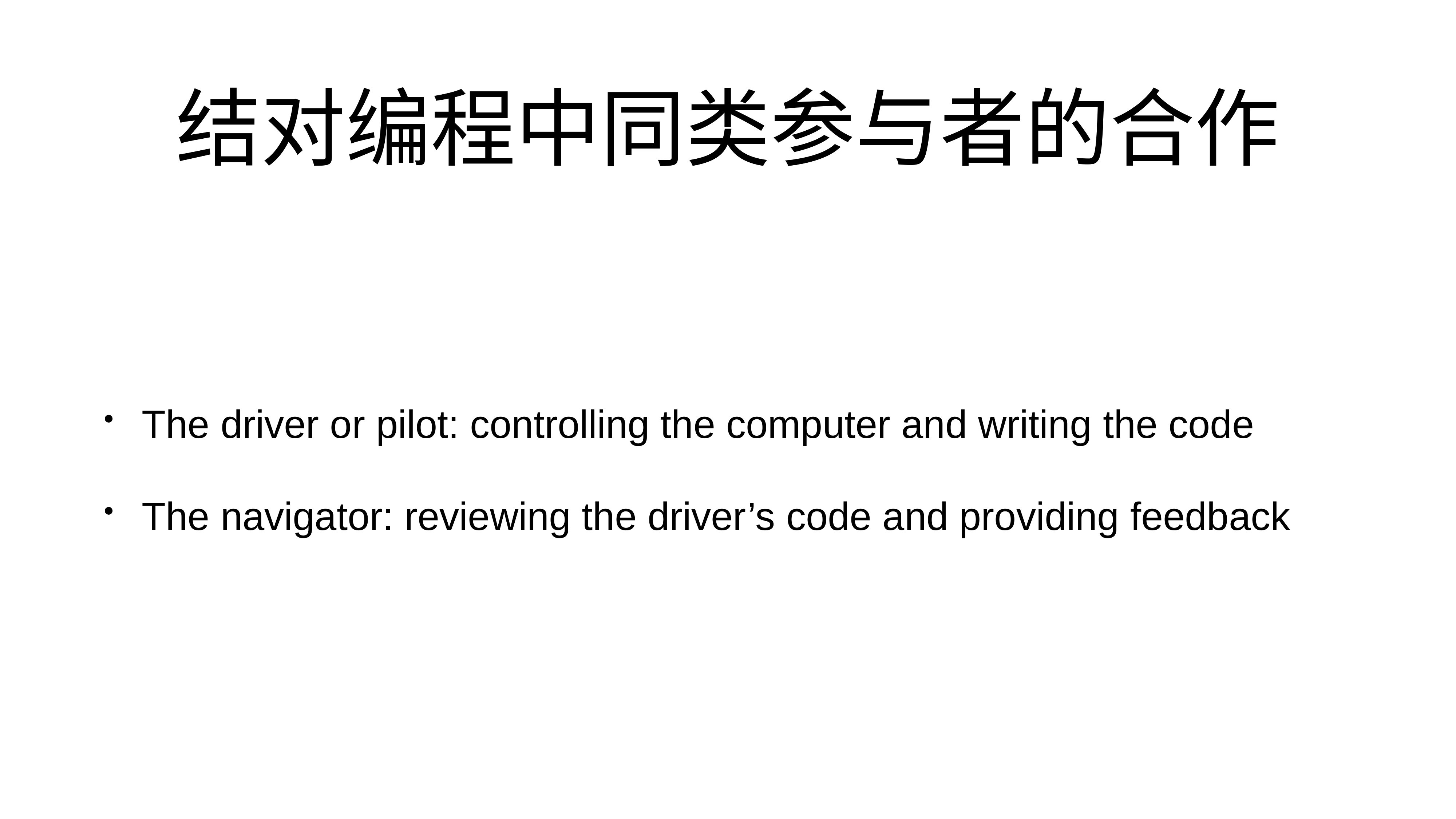

# 结对编程中同类参与者的合作
The driver or pilot: controlling the computer and writing the code
The navigator: reviewing the driver’s code and providing feedback